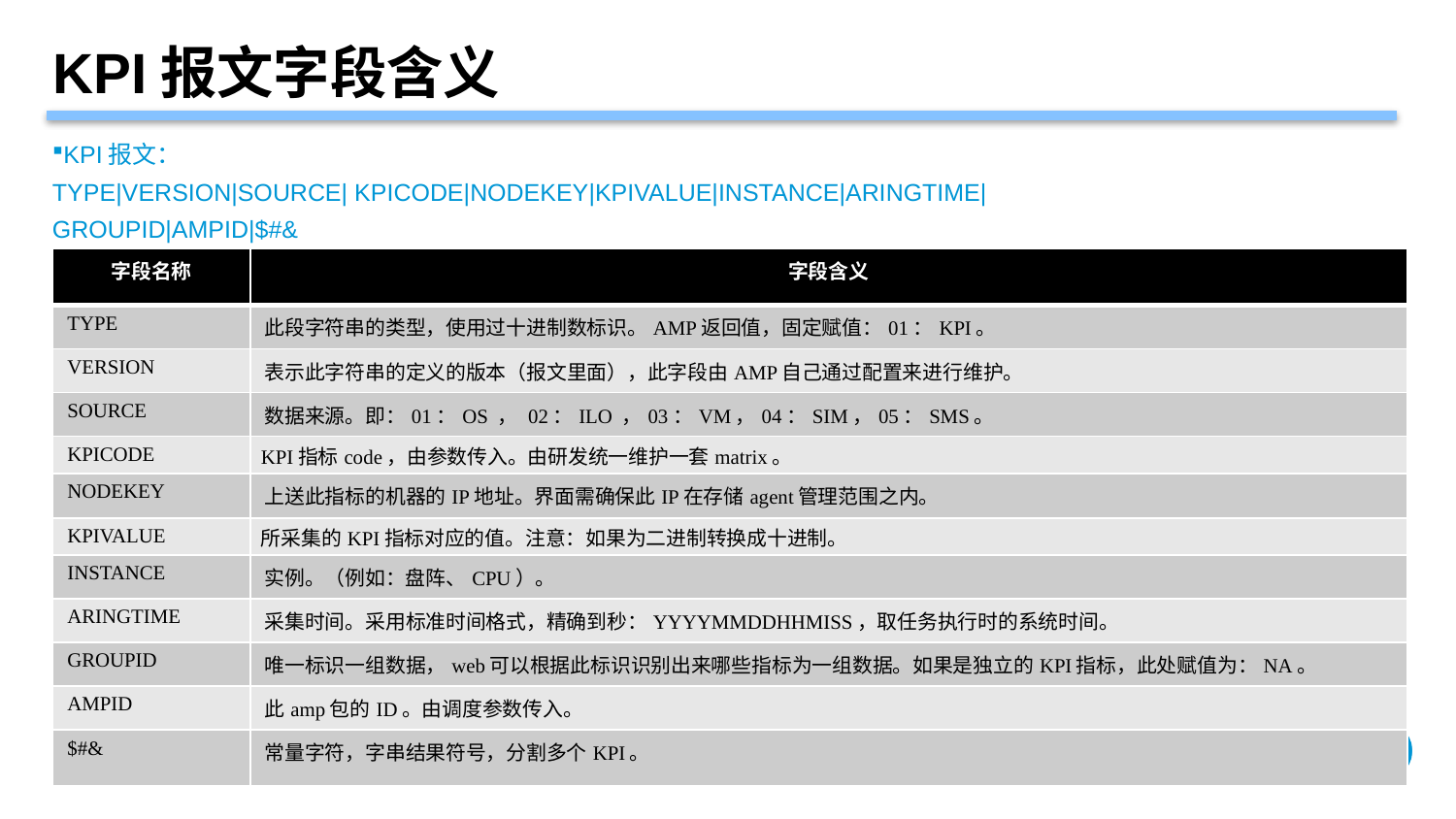

# KPI报文字段含义
KPI报文：
TYPE|VERSION|SOURCE| KPICODE|NODEKEY|KPIVALUE|INSTANCE|ARINGTIME|
GROUPID|AMPID|$#&

| 字段名称 | 字段含义 |
| --- | --- |
| TYPE | 此段字符串的类型，使用过十进制数标识。AMP返回值，固定赋值：01：KPI。 |
| VERSION | 表示此字符串的定义的版本（报文里面），此字段由AMP自己通过配置来进行维护。 |
| SOURCE | 数据来源。即：01：OS ， 02：ILO ，03：VM，04：SIM，05：SMS。 |
| KPICODE | KPI指标code，由参数传入。由研发统一维护一套matrix。 |
| NODEKEY | 上送此指标的机器的IP地址。界面需确保此IP在存储agent管理范围之内。 |
| KPIVALUE | 所采集的KPI指标对应的值。注意：如果为二进制转换成十进制。 |
| INSTANCE | 实例。（例如：盘阵、CPU）。 |
| ARINGTIME | 采集时间。采用标准时间格式，精确到秒：YYYYMMDDHHMISS，取任务执行时的系统时间。 |
| GROUPID | 唯一标识一组数据，web可以根据此标识识别出来哪些指标为一组数据。如果是独立的KPI指标，此处赋值为：NA。 |
| AMPID | 此amp包的ID。由调度参数传入。 |
| $#& | 常量字符，字串结果符号，分割多个KPI。 |